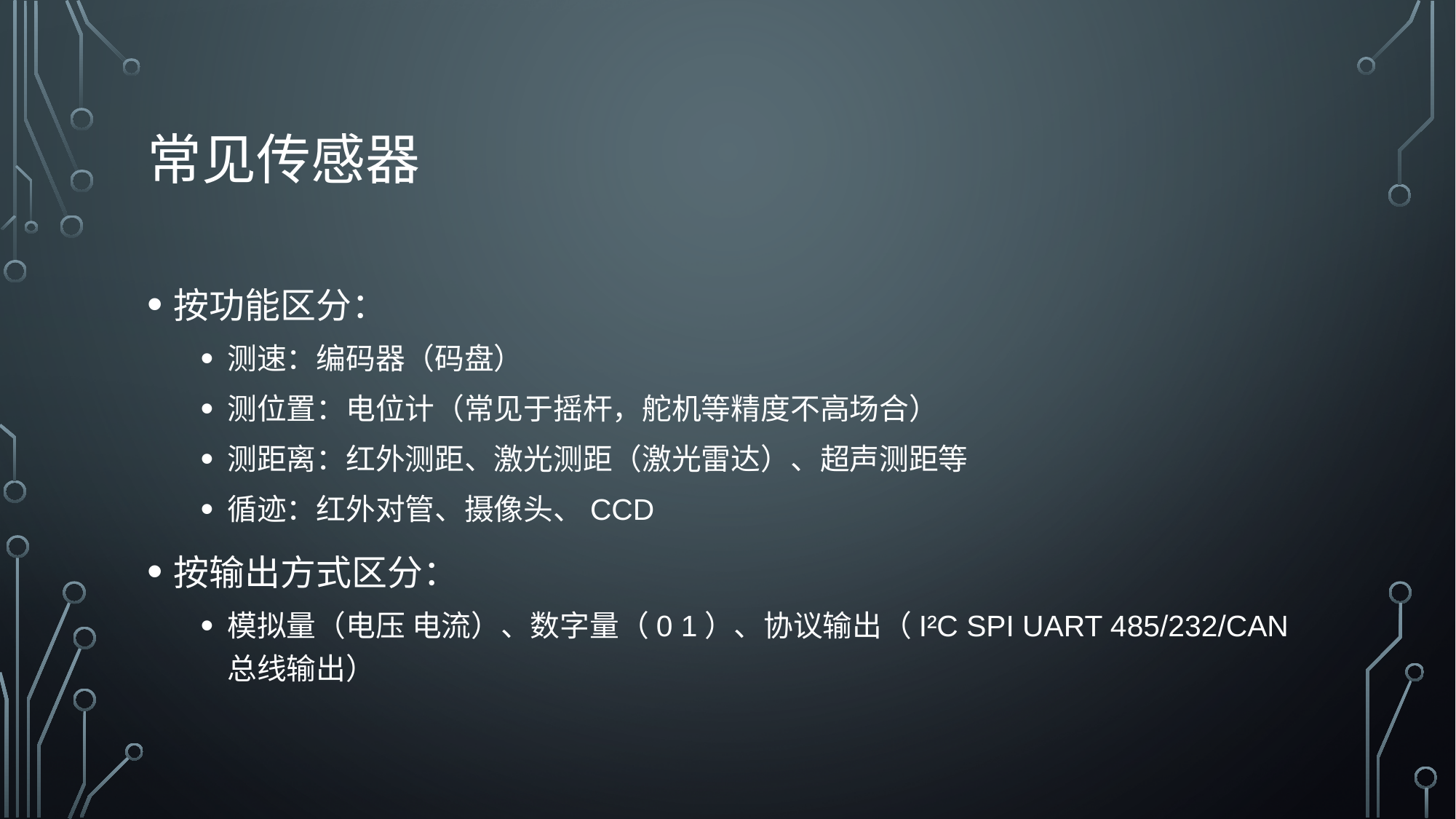

# 常见传感器
按功能区分：
测速：编码器（码盘）
测位置：电位计（常见于摇杆，舵机等精度不高场合）
测距离：红外测距、激光测距（激光雷达）、超声测距等
循迹：红外对管、摄像头、CCD
按输出方式区分：
模拟量（电压 电流）、数字量（0 1）、协议输出（I²C SPI UART 485/232/CAN总线输出）